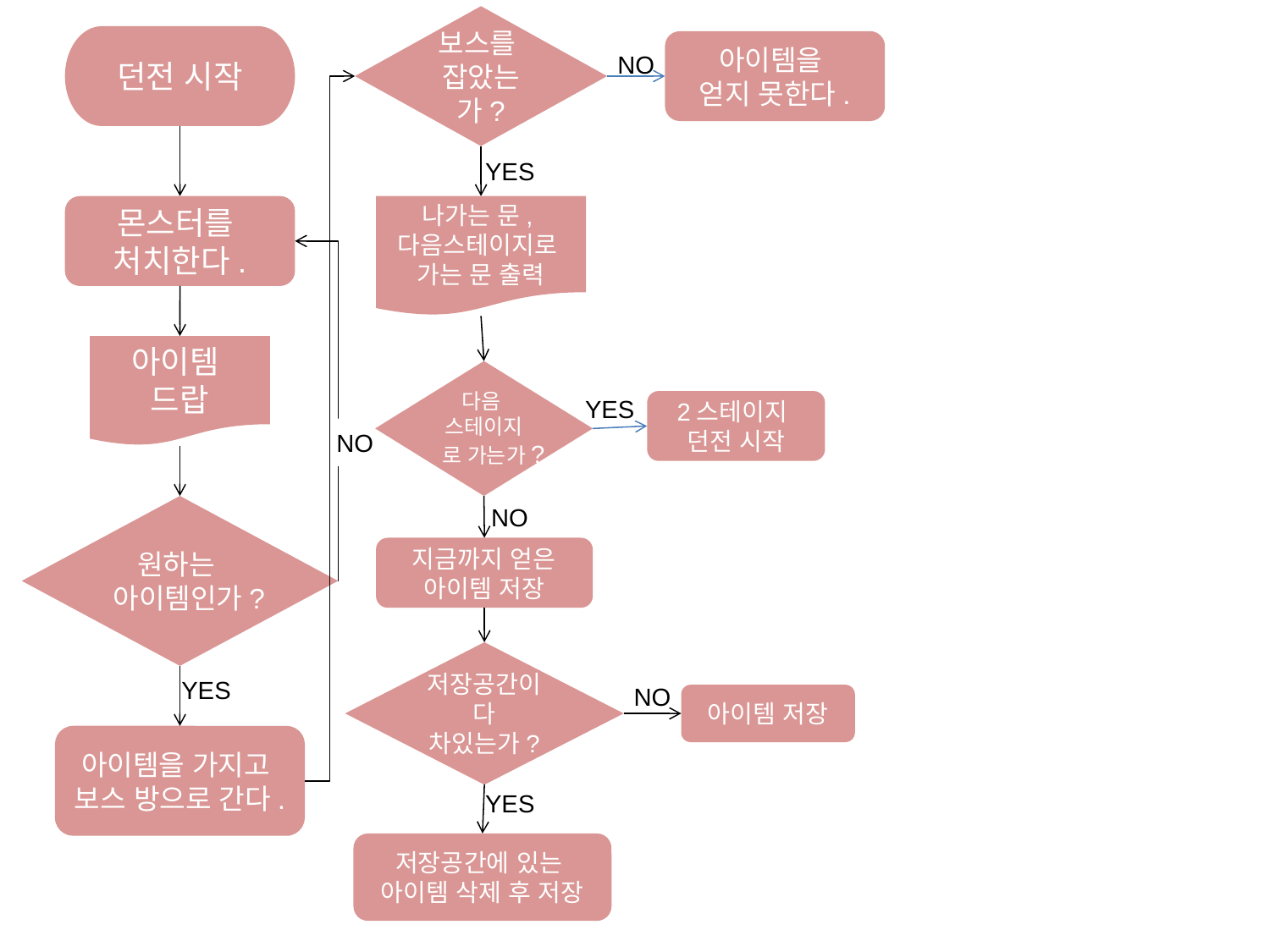

보스를
잡았는가?
던전 시작
아이템을
얻지 못한다.
NO
YES
몬스터를
처치한다.
나가는 문,
다음스테이지로
가는 문 출력
아이템
드랍
다음
스테이지로 가는가?
YES
2스테이지
던전 시작
NO
NO
원하는
아이템인가?
지금까지 얻은 아이템 저장
저장공간이 다 차있는가?
YES
NO
아이템 저장
아이템을 가지고
보스 방으로 간다.
YES
저장공간에 있는
아이템 삭제 후 저장